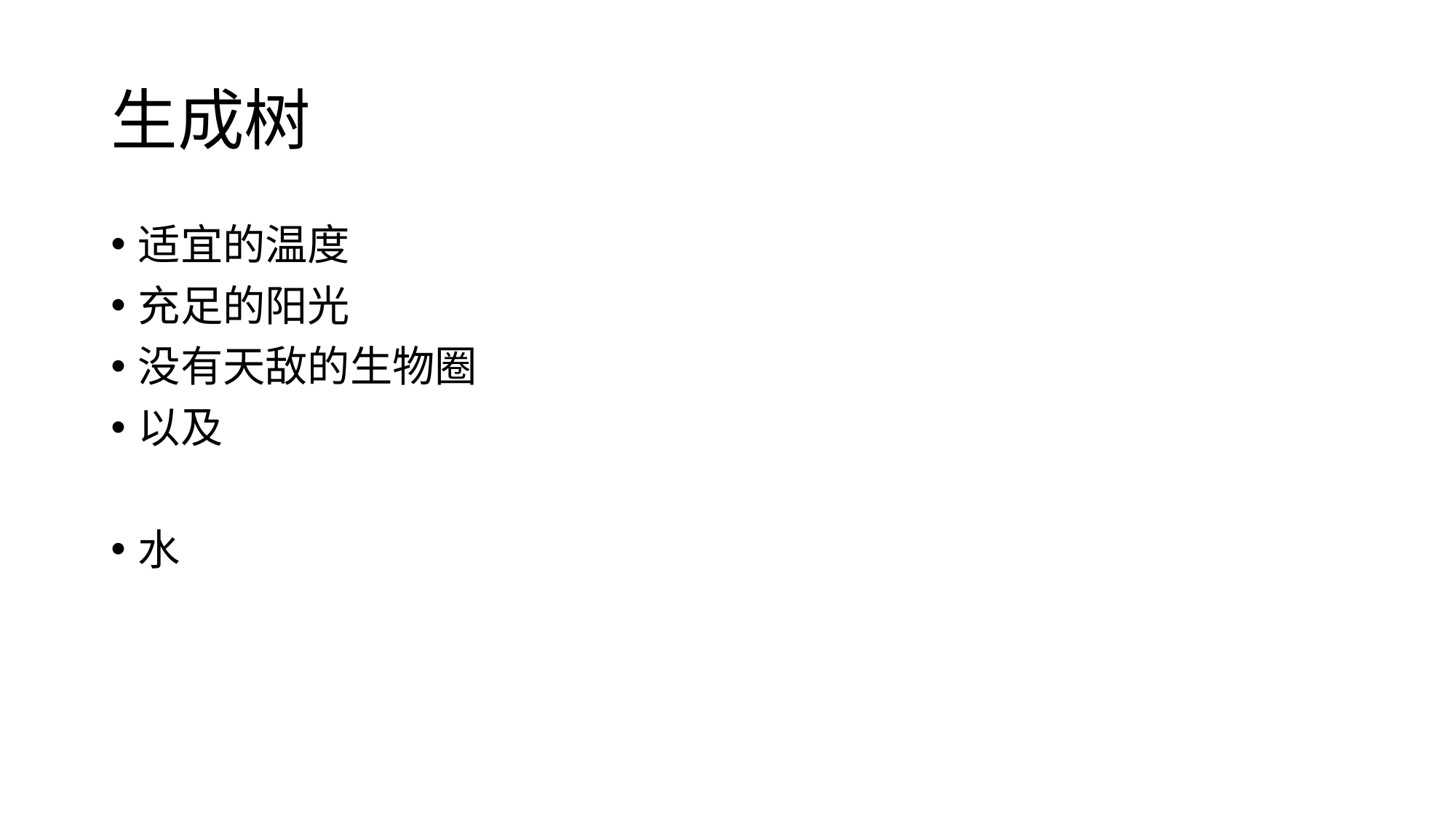

# 生成树
适宜的温度
充足的阳光
没有天敌的生物圈
以及

水